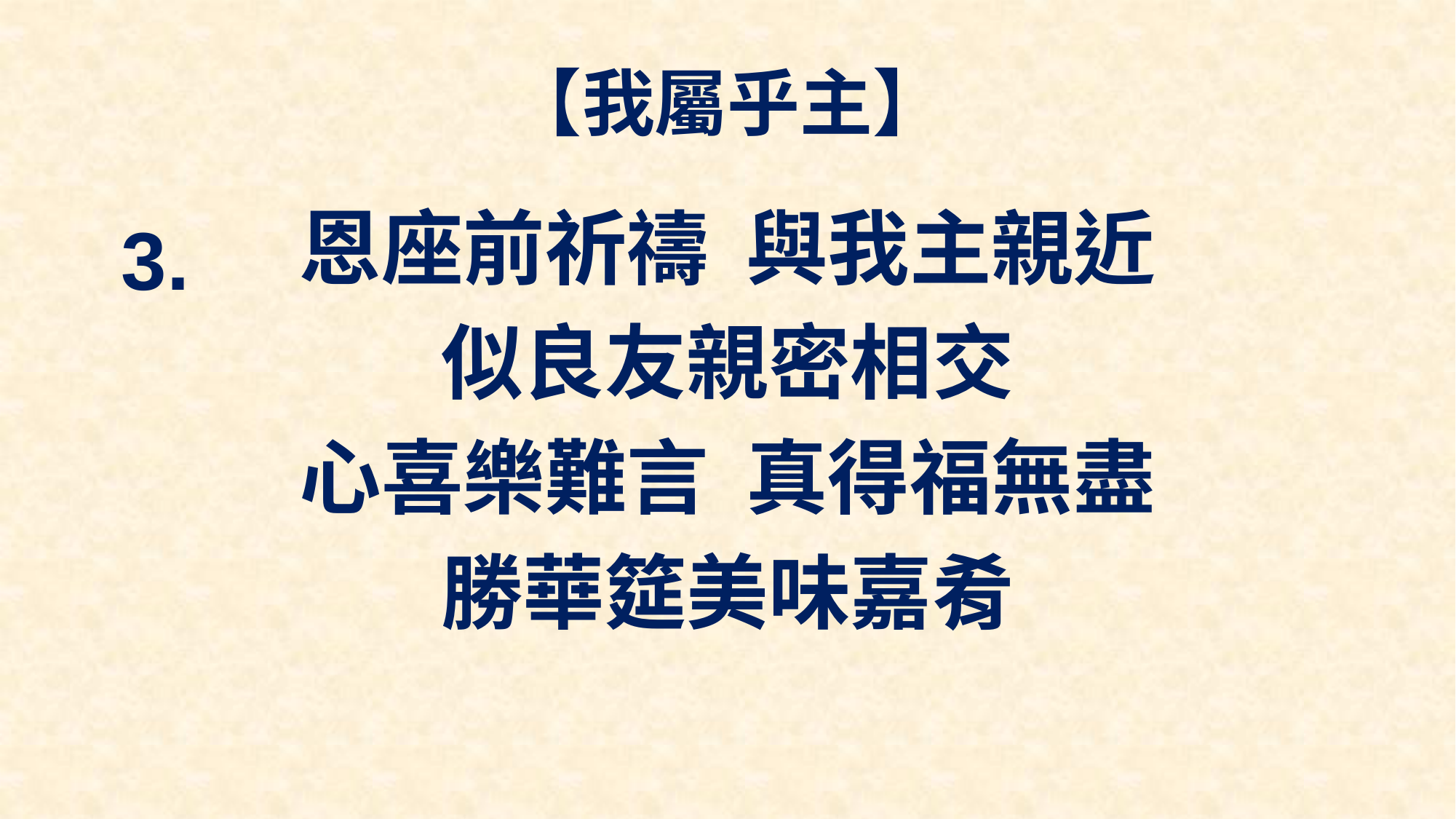

# 【我屬乎主】
恩座前祈禱  與我主親近
似良友親密相交
心喜樂難言  真得福無盡
勝華筵美味嘉肴
3.